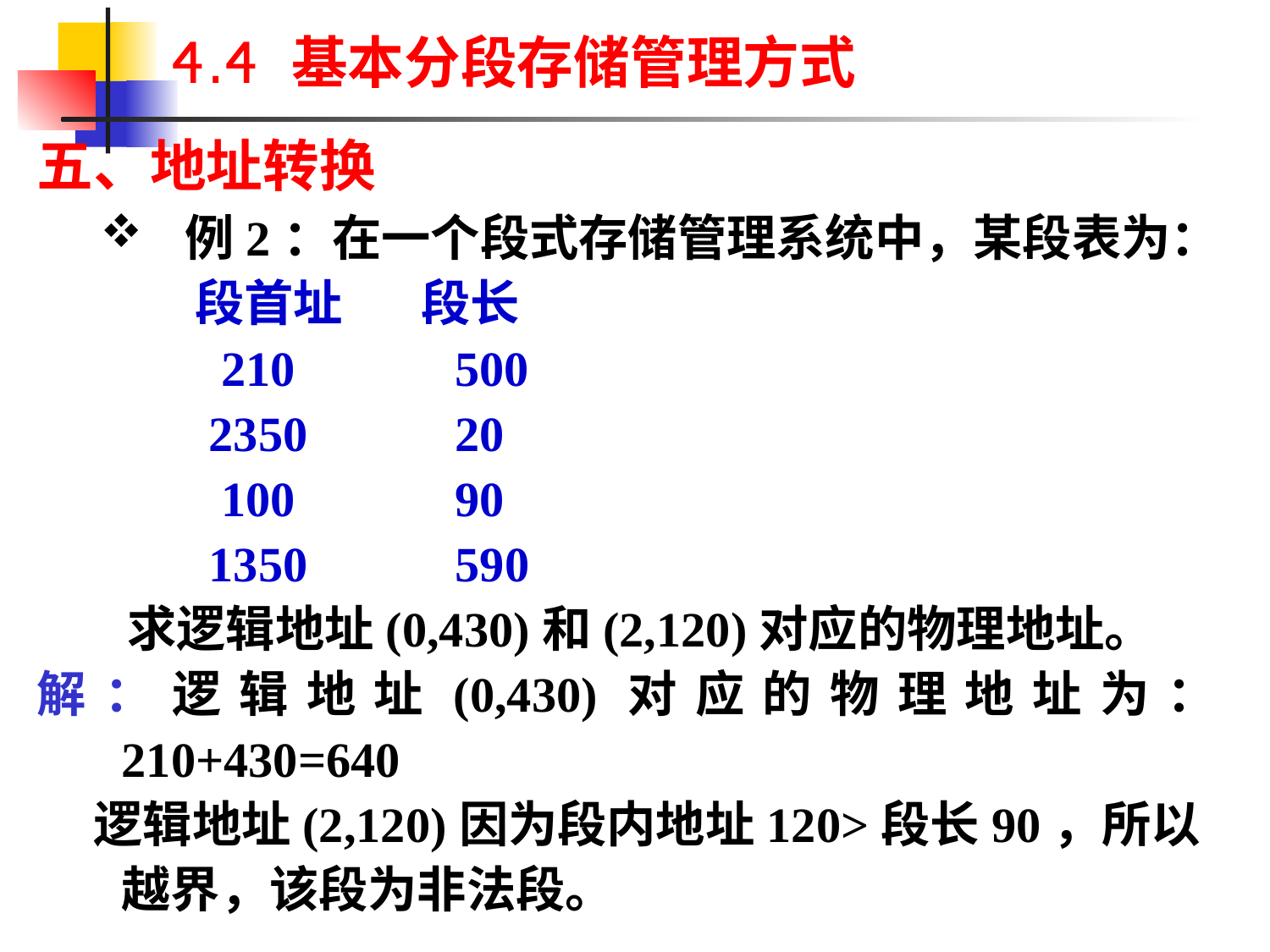

# 4.4 基本分段存储管理方式
五、地址转换
例2：在一个段式存储管理系统中，某段表为：
             段首址       段长
               210             500
              2350            20
               100             90
              1350            590
       求逻辑地址(0,430)和(2,120)对应的物理地址。
解：逻辑地址(0,430)对应的物理地址为：210+430=640
    逻辑地址(2,120)因为段内地址120>段长90，所以越界，该段为非法段。